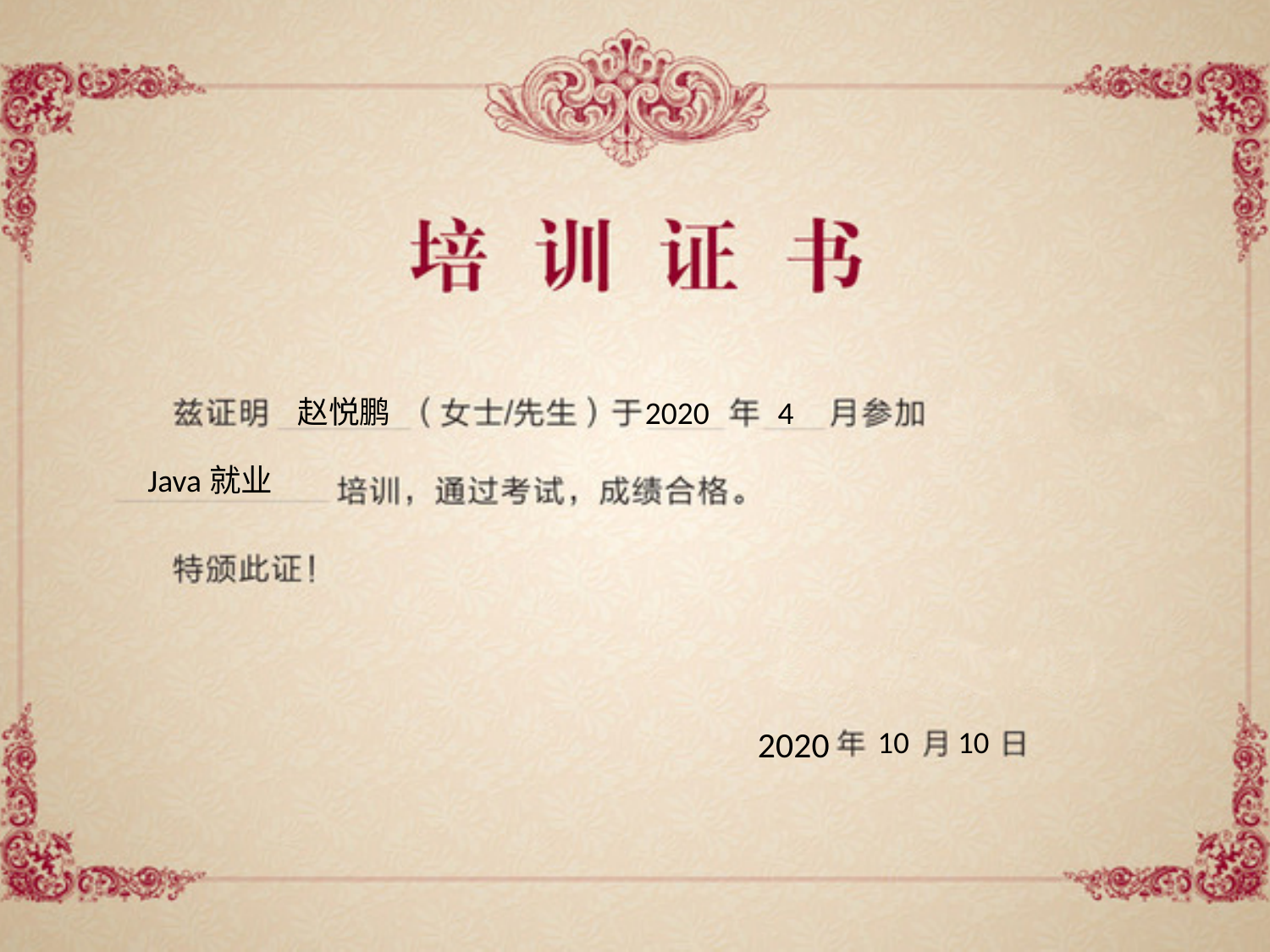

赵悦鹏
2020
4
Java就业
2020
10
10